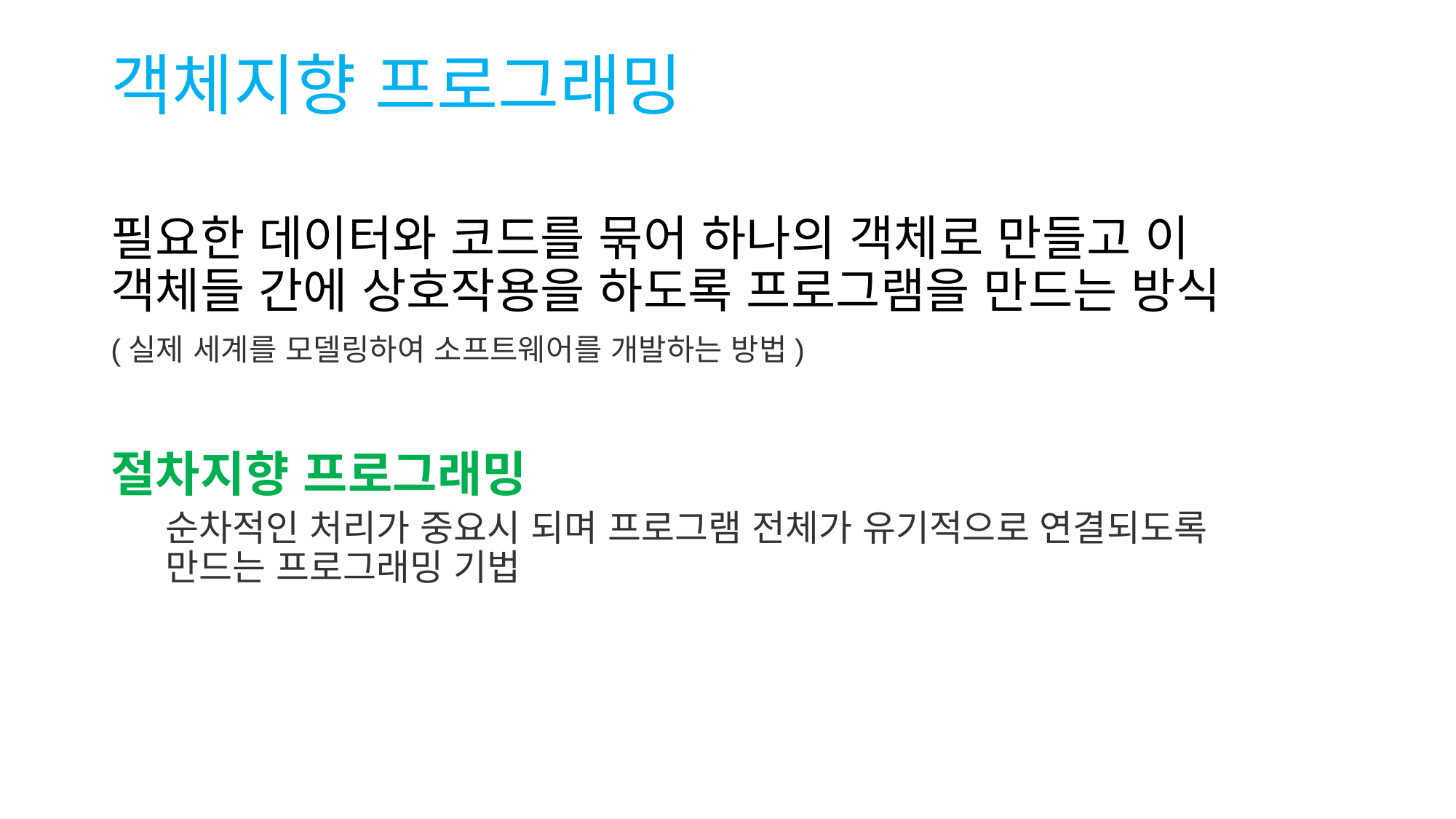

# 객체지향 프로그래밍
필요한 데이터와 코드를 묶어 하나의 객체로 만들고 이 객체들 간에 상호작용을 하도록 프로그램을 만드는 방식
(실제 세계를 모델링하여 소프트웨어를 개발하는 방법)

절차지향 프로그래밍
순차적인 처리가 중요시 되며 프로그램 전체가 유기적으로 연결되도록 만드는 프로그래밍 기법